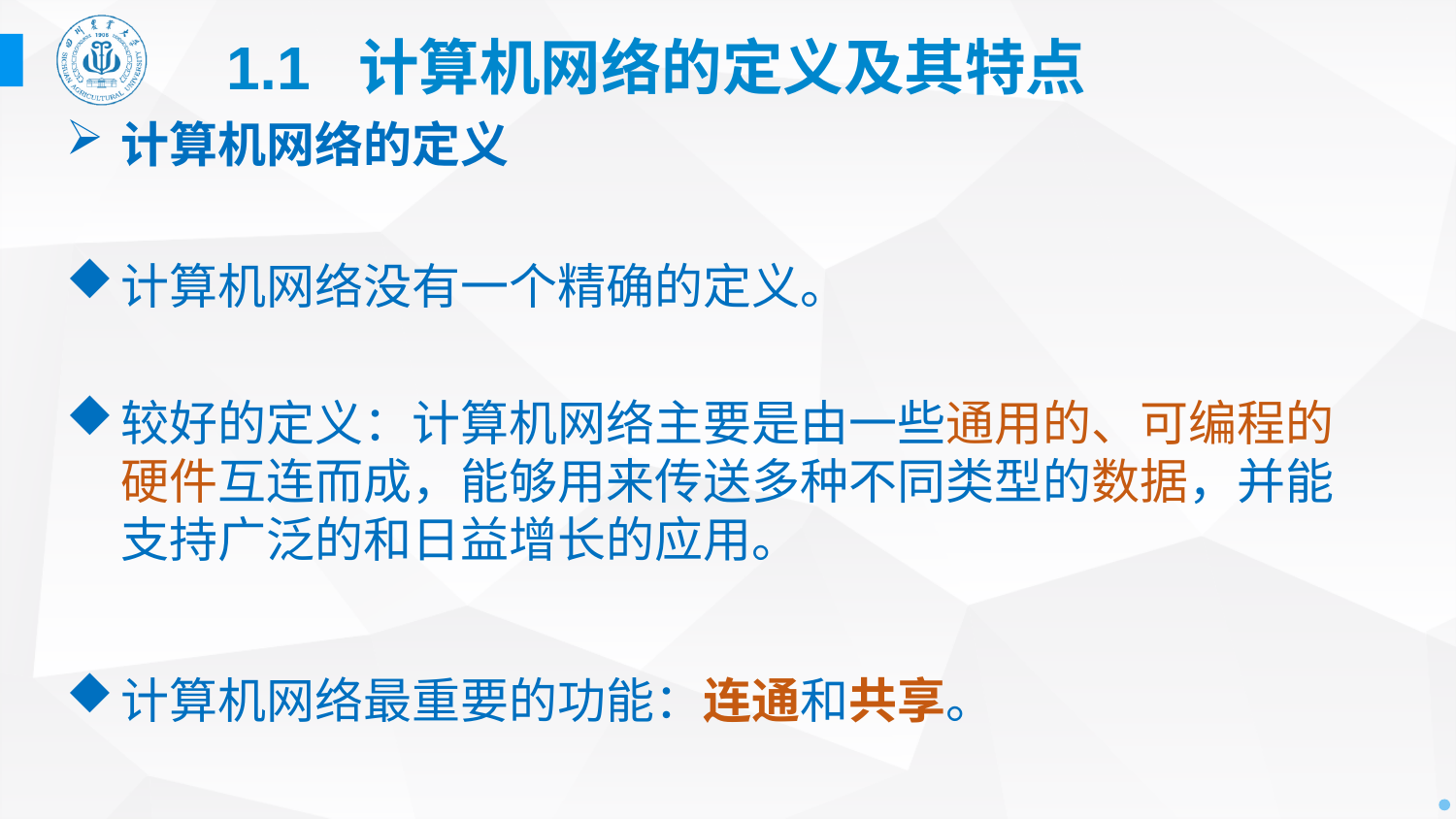

# 1.1  计算机网络的定义及其特点
计算机网络的定义
计算机网络没有一个精确的定义。

较好的定义：计算机网络主要是由一些通用的、可编程的硬件互连而成，能够用来传送多种不同类型的数据，并能支持广泛的和日益增长的应用。

计算机网络最重要的功能：连通和共享。